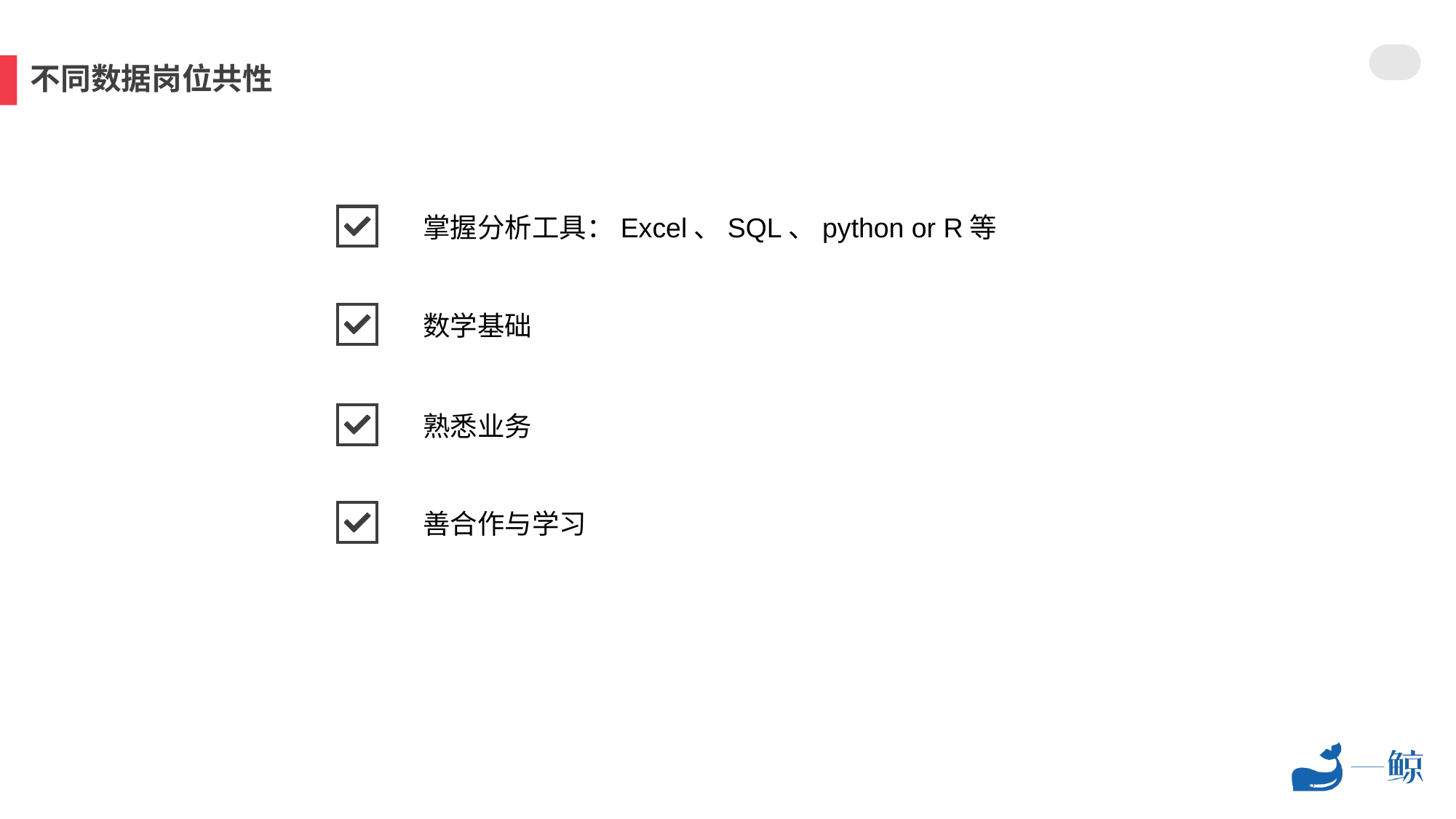

不同数据岗位共性

掌握分析工具：Excel、SQL、python or R等

数学基础

熟悉业务

善合作与学习